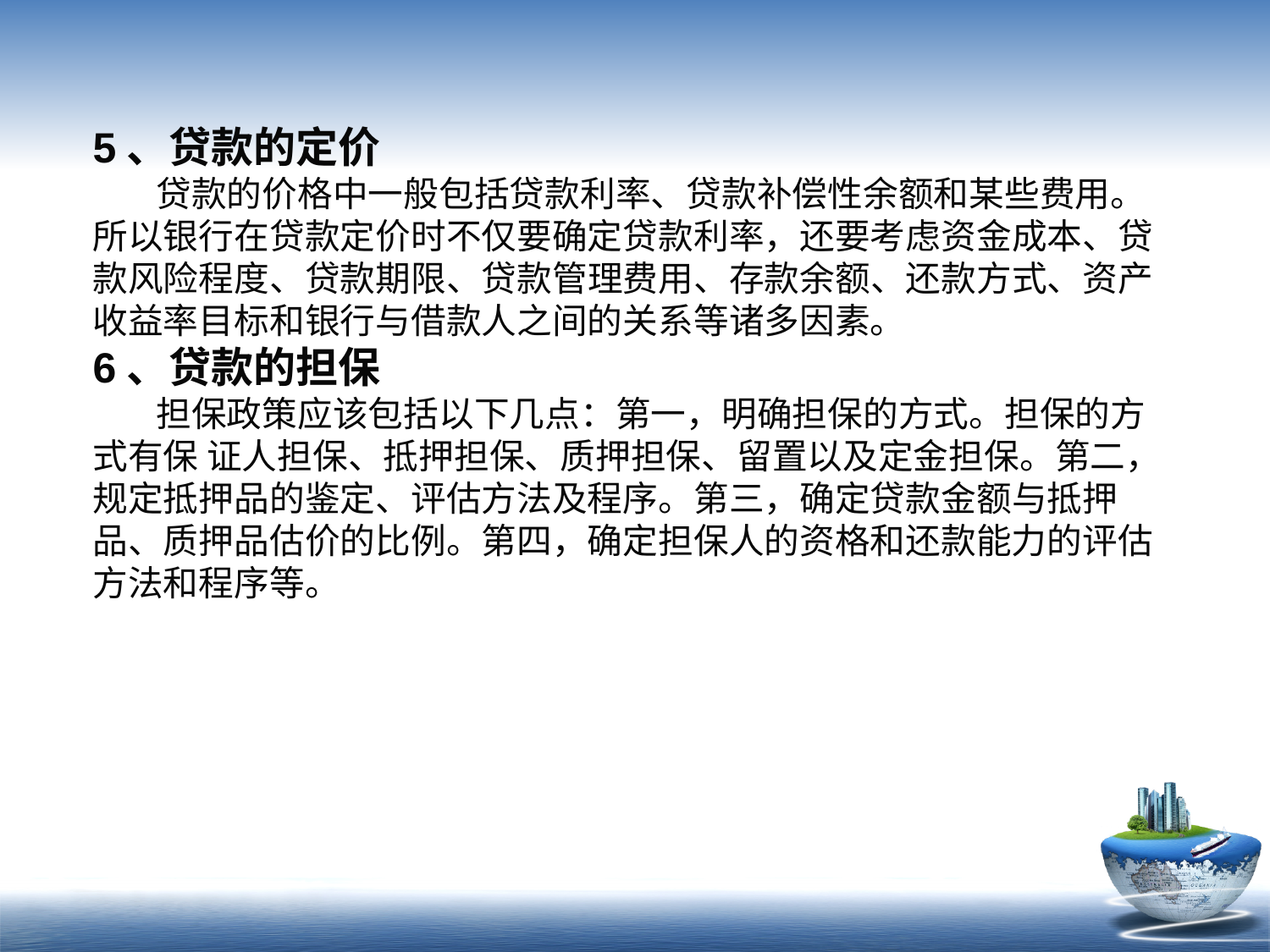

5、贷款的定价
       贷款的价格中一般包括贷款利率、贷款补偿性余额和某些费用。所以银行在贷款定价时不仅要确定贷款利率，还要考虑资金成本、贷款风险程度、贷款期限、贷款管理费用、存款余额、还款方式、资产收益率目标和银行与借款人之间的关系等诸多因素。
6、贷款的担保
       担保政策应该包括以下几点：第一，明确担保的方式。担保的方式有保 证人担保、抵押担保、质押担保、留置以及定金担保。第二，规定抵押品的鉴定、评估方法及程序。第三，确定贷款金额与抵押品、质押品估价的比例。第四，确定担保人的资格和还款能力的评估方法和程序等。